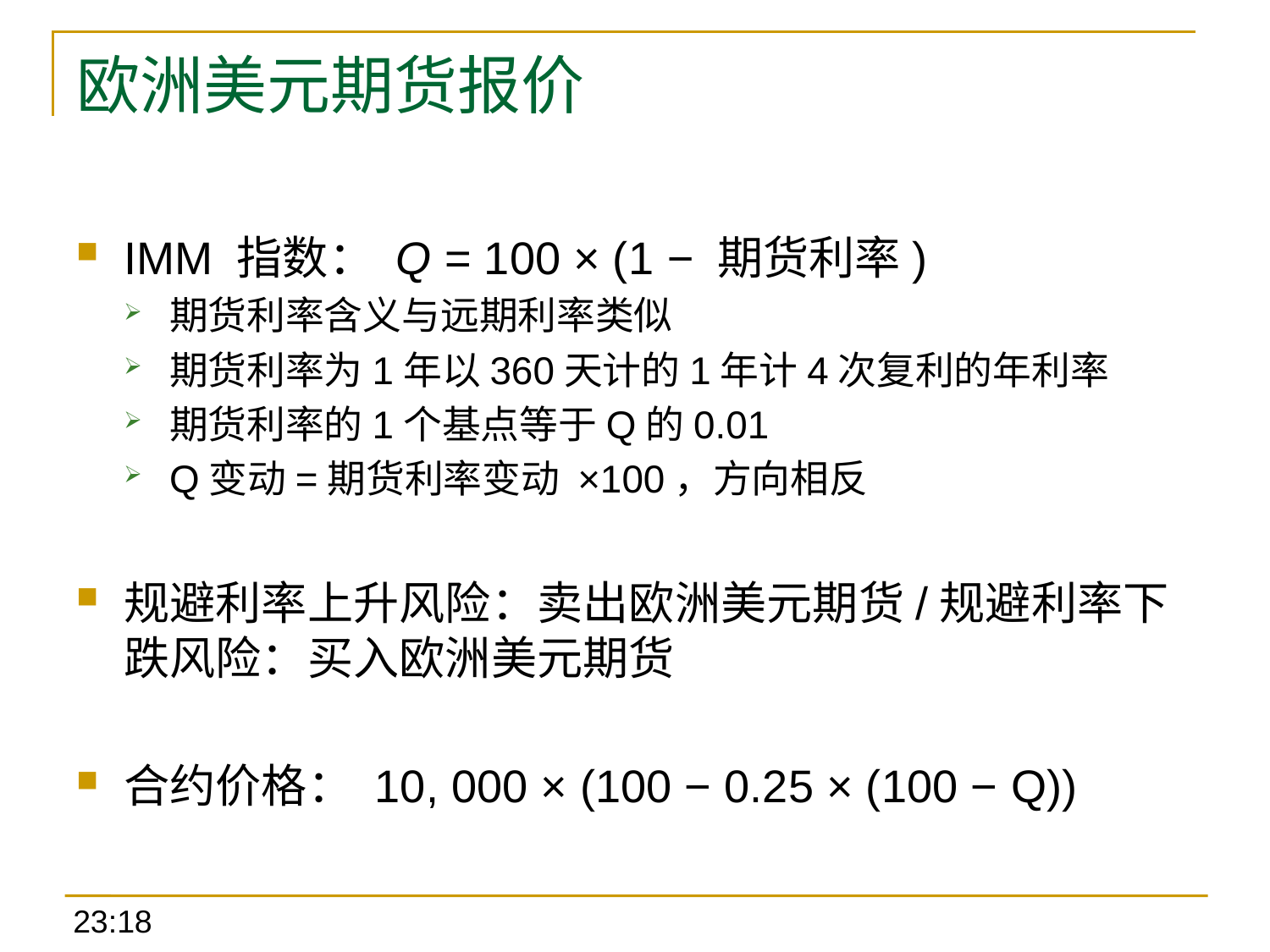

# 欧洲美元期货报价
IMM 指数： Q = 100 × (1 − 期货利率)
期货利率含义与远期利率类似
期货利率为1年以360天计的1年计4次复利的年利率
期货利率的1个基点等于Q的0.01
Q变动=期货利率变动 ×100，方向相反

规避利率上升风险：卖出欧洲美元期货/规避利率下跌风险：买入欧洲美元期货

合约价格： 10, 000 × (100 − 0.25 × (100 − Q))